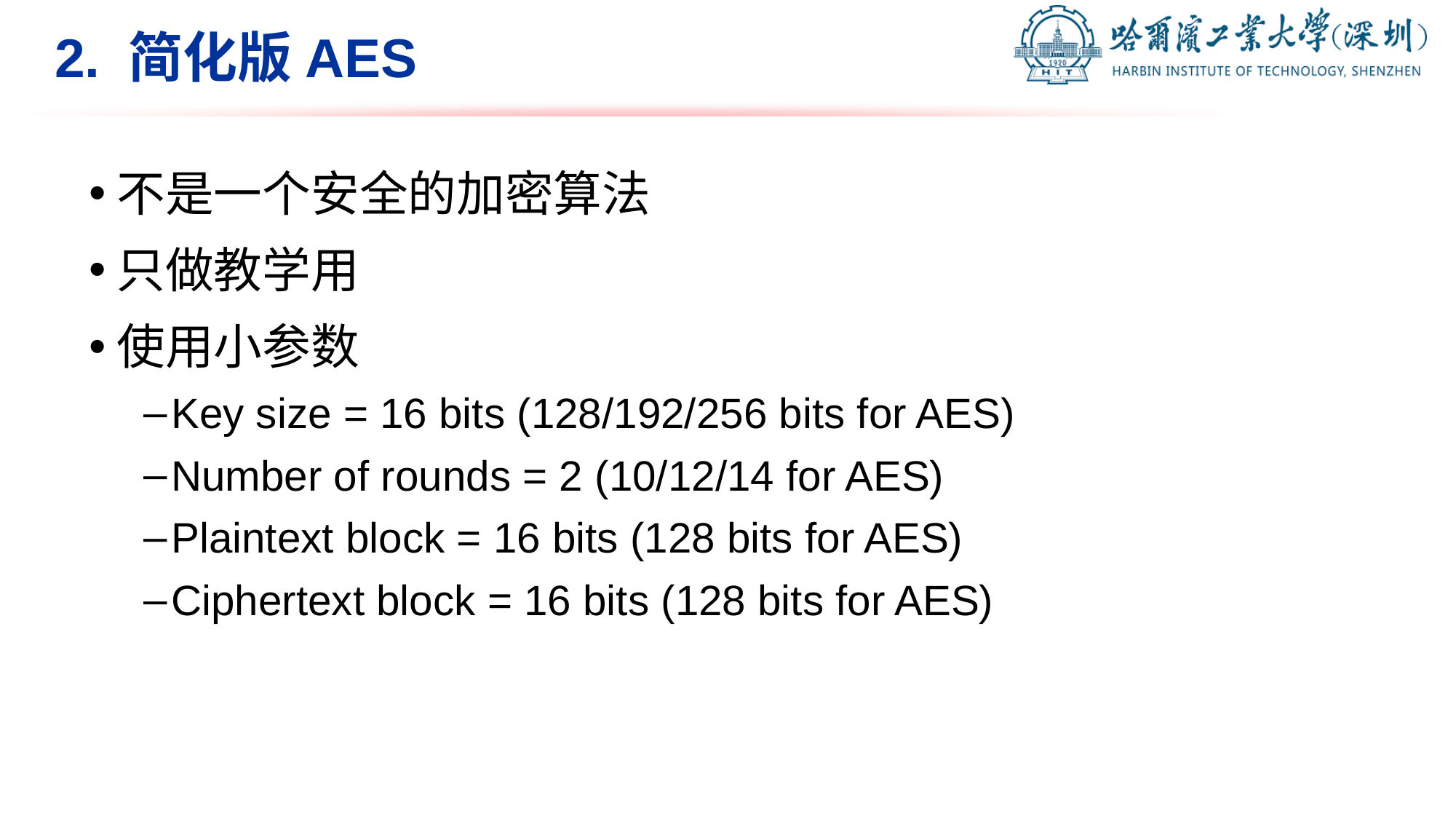

# 2. 简化版AES
不是一个安全的加密算法
只做教学用
使用小参数
Key size = 16 bits (128/192/256 bits for AES)
Number of rounds = 2 (10/12/14 for AES)
Plaintext block = 16 bits (128 bits for AES)
Ciphertext block = 16 bits (128 bits for AES)
5